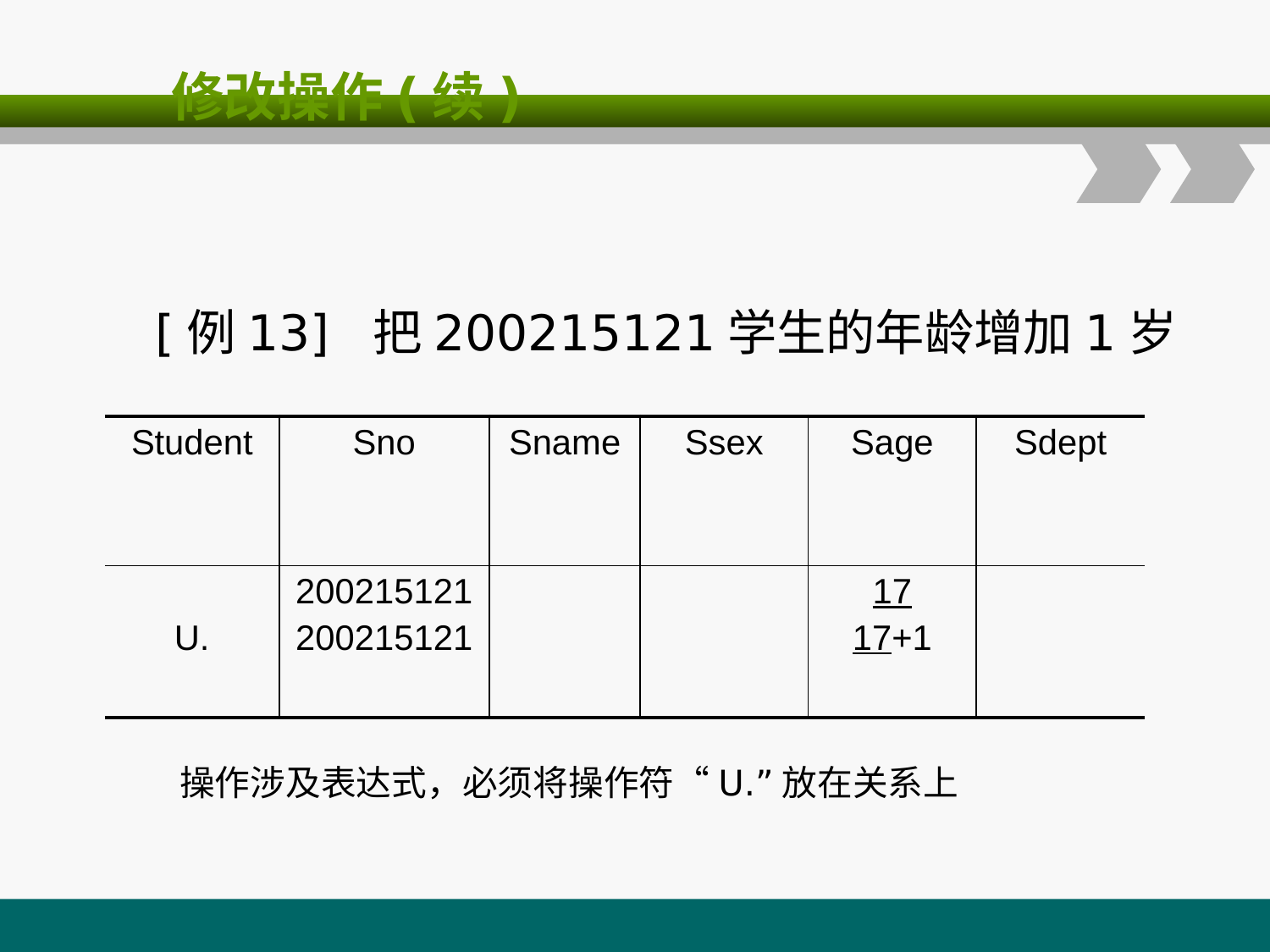

# 修改操作(续)
 [例13]  把200215121学生的年龄增加1岁

    操作涉及表达式，必须将操作符“U.”放在关系上

| Student | Sno | Sname | Ssex | Sage | Sdept |
| --- | --- | --- | --- | --- | --- |
| U. | 200215121 200215121 |  |  | 17 17+1 |  |